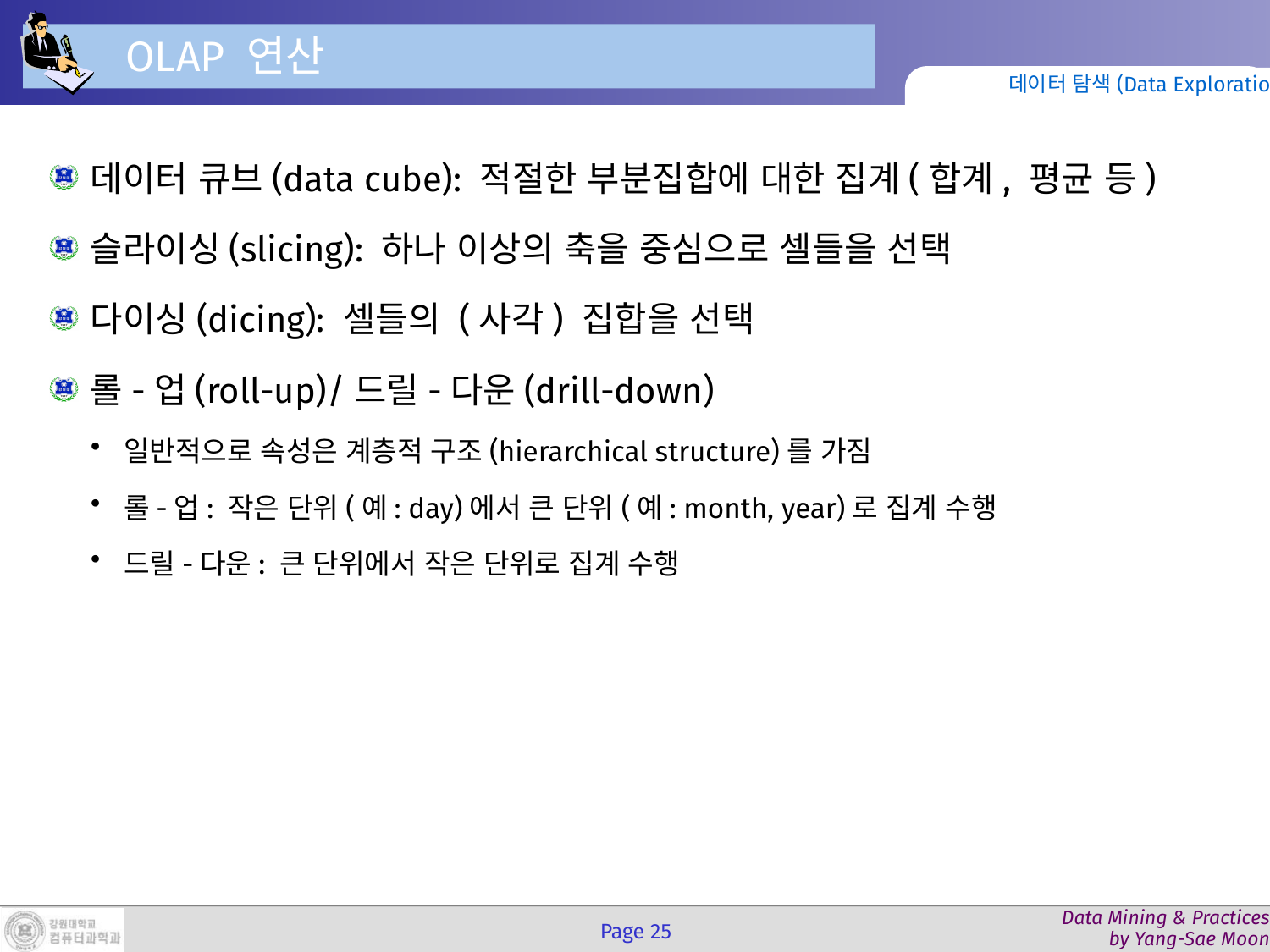

OLAP 연산
데이터 탐색(Data Exploration)
데이터 큐브(data cube): 적절한 부분집합에 대한 집계(합계, 평균 등)
슬라이싱(slicing): 하나 이상의 축을 중심으로 셀들을 선택
다이싱(dicing): 셀들의 (사각) 집합을 선택
롤-업(roll-up)/드릴-다운(drill-down)
일반적으로 속성은 계층적 구조(hierarchical structure)를 가짐
롤-업: 작은 단위(예: day)에서 큰 단위(예: month, year)로 집계 수행
드릴-다운: 큰 단위에서 작은 단위로 집계 수행
Page 25